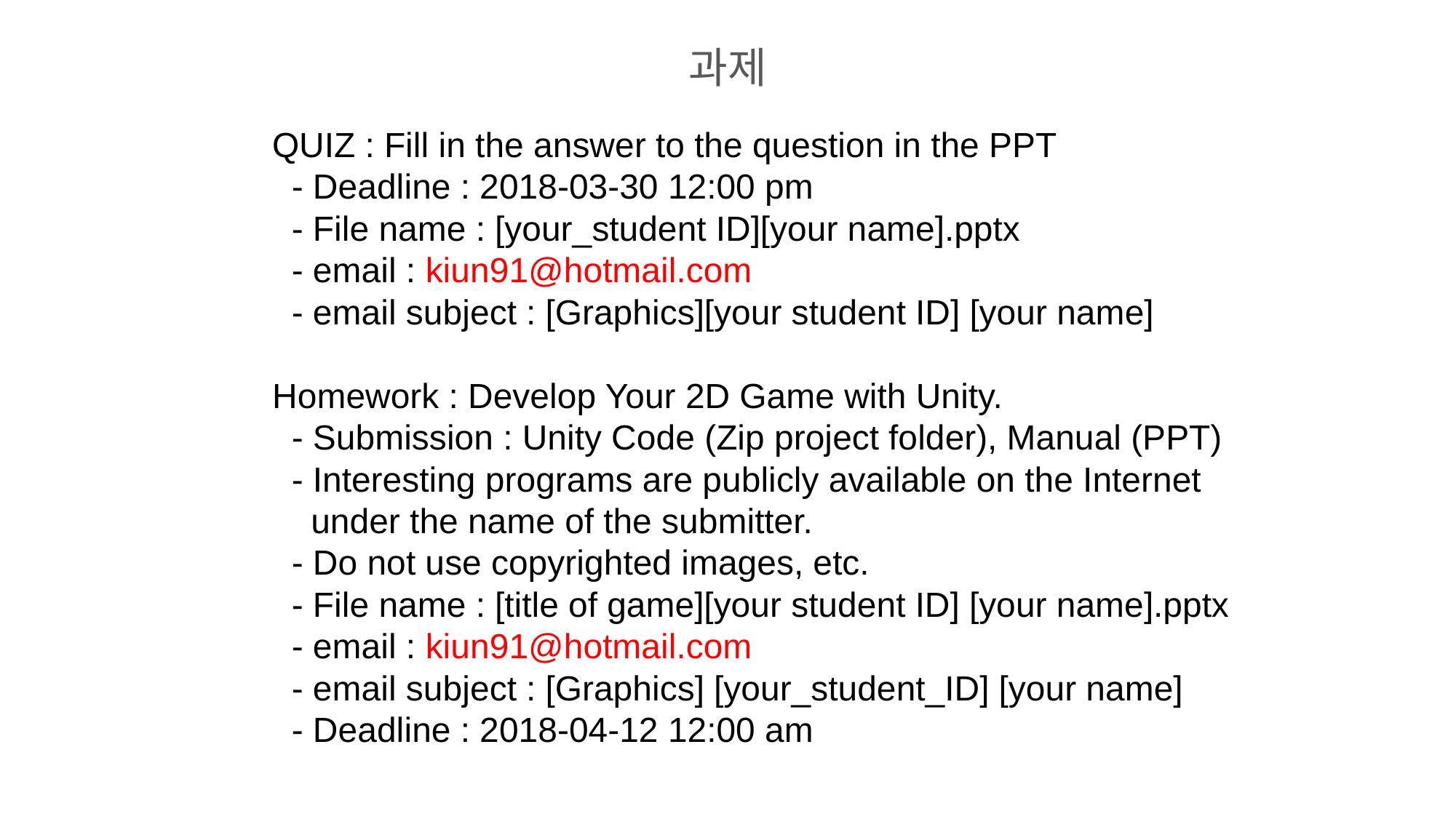

# 과제
QUIZ : Fill in the answer to the question in the PPT
  - Deadline : 2018-03-30 12:00 pm
  - File name : [your_student ID][your name].pptx
  - email : kiun91@hotmail.com
  - email subject : [Graphics][your student ID] [your name]

Homework : Develop Your 2D Game with Unity.
  - Submission : Unity Code (Zip project folder), Manual (PPT)
  - Interesting programs are publicly available on the Internet
    under the name of the submitter.
  - Do not use copyrighted images, etc.
  - File name : [title of game][your student ID] [your name].pptx
  - email : kiun91@hotmail.com
  - email subject : [Graphics] [your_student_ID] [your name]
  - Deadline : 2018-04-12 12:00 am